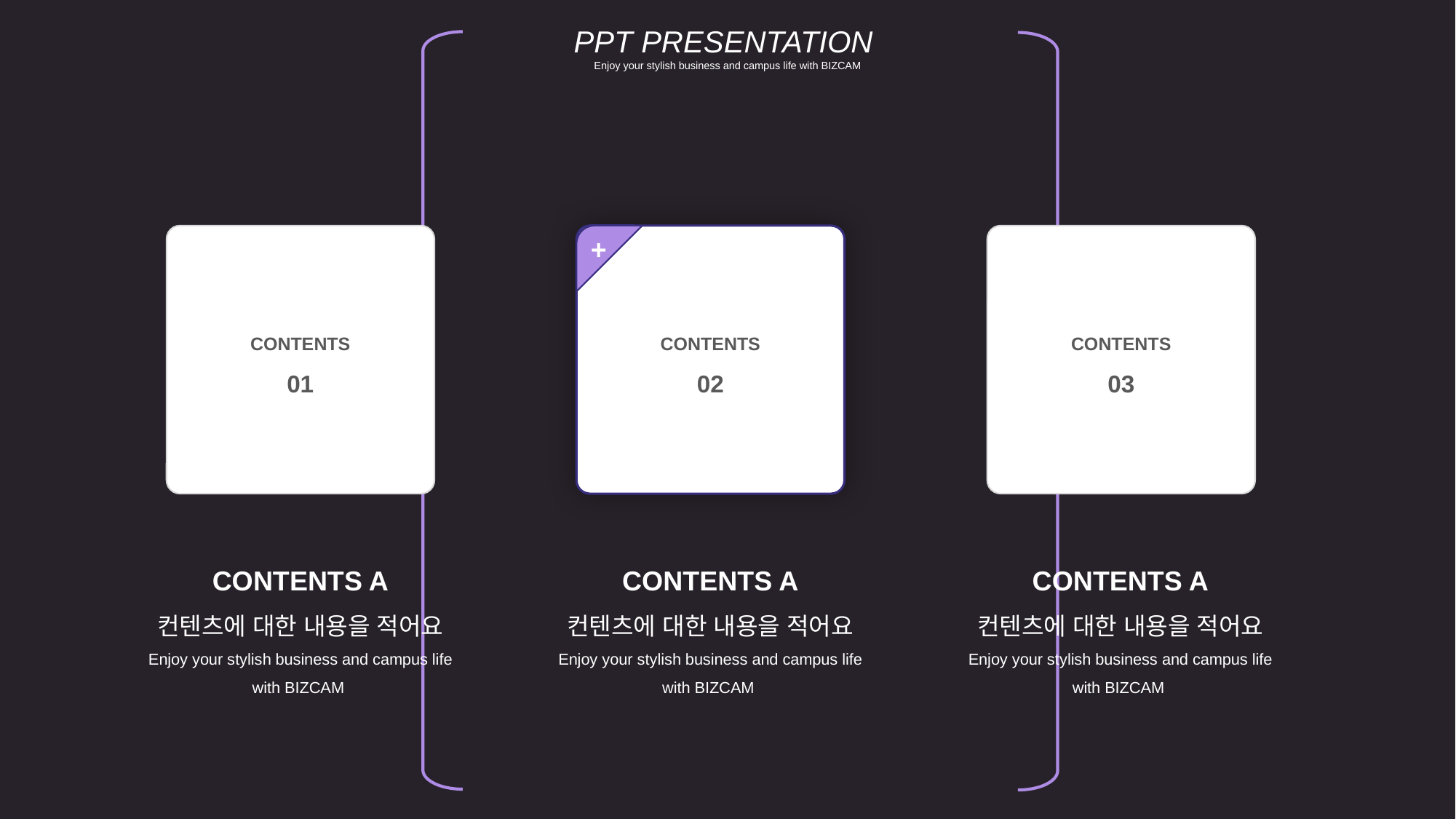

PPT PRESENTATION
Enjoy your stylish business and campus life with BIZCAM

CONTENTS
01
+
CONTENTS
02
CONTENTS
03
CONTENTS A
컨텐츠에 대한 내용을 적어요
Enjoy your stylish business and campus life with BIZCAM
CONTENTS A
컨텐츠에 대한 내용을 적어요
Enjoy your stylish business and campus life with BIZCAM
CONTENTS A
컨텐츠에 대한 내용을 적어요
Enjoy your stylish business and campus life with BIZCAM